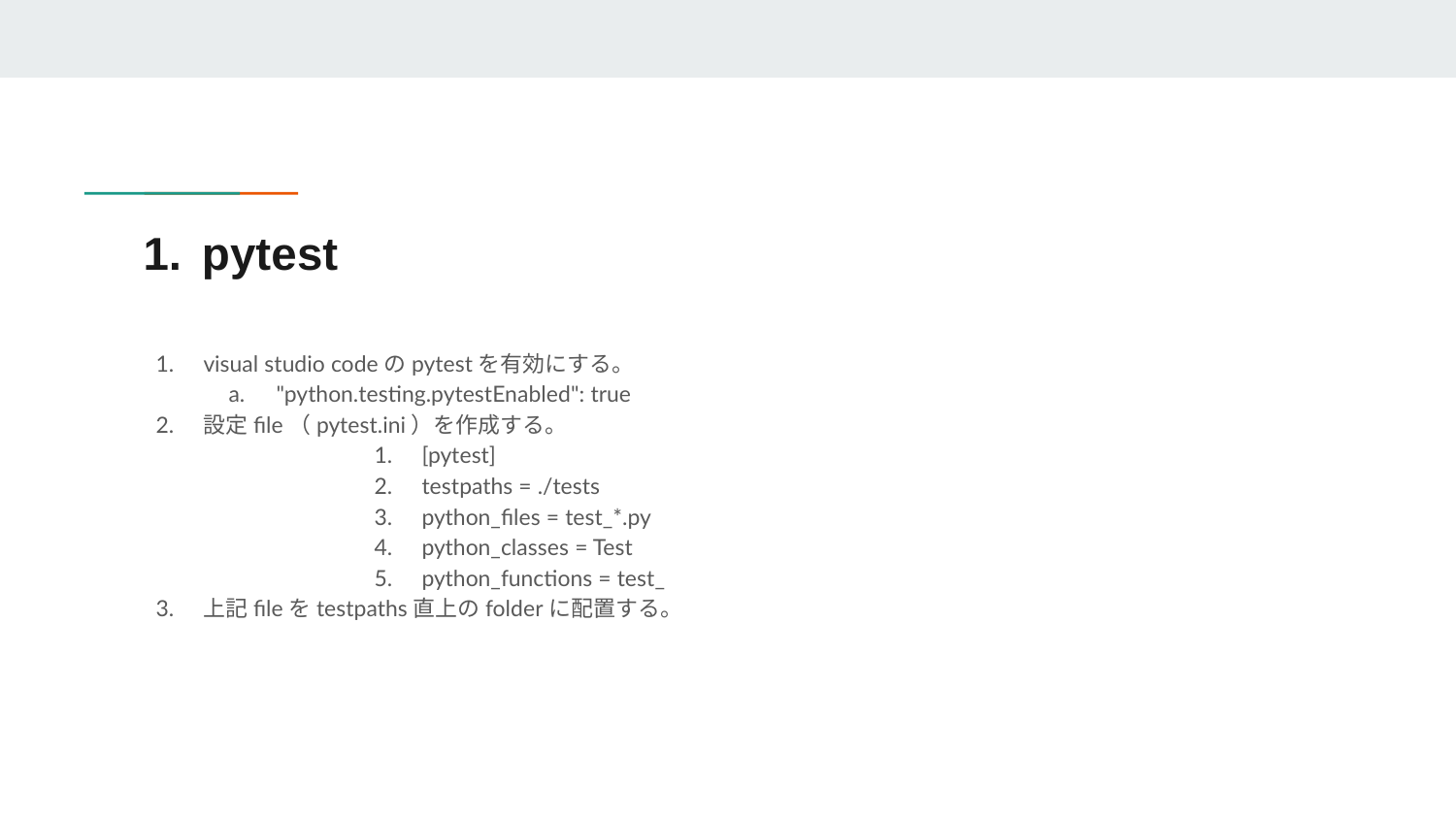

# pytest
visual studio codeのpytestを有効にする。
"python.testing.pytestEnabled": true
設定file（pytest.ini）を作成する。
[pytest]
testpaths = ./tests
python_files = test_*.py
python_classes = Test
python_functions = test_
上記fileをtestpaths直上のfolderに配置する。